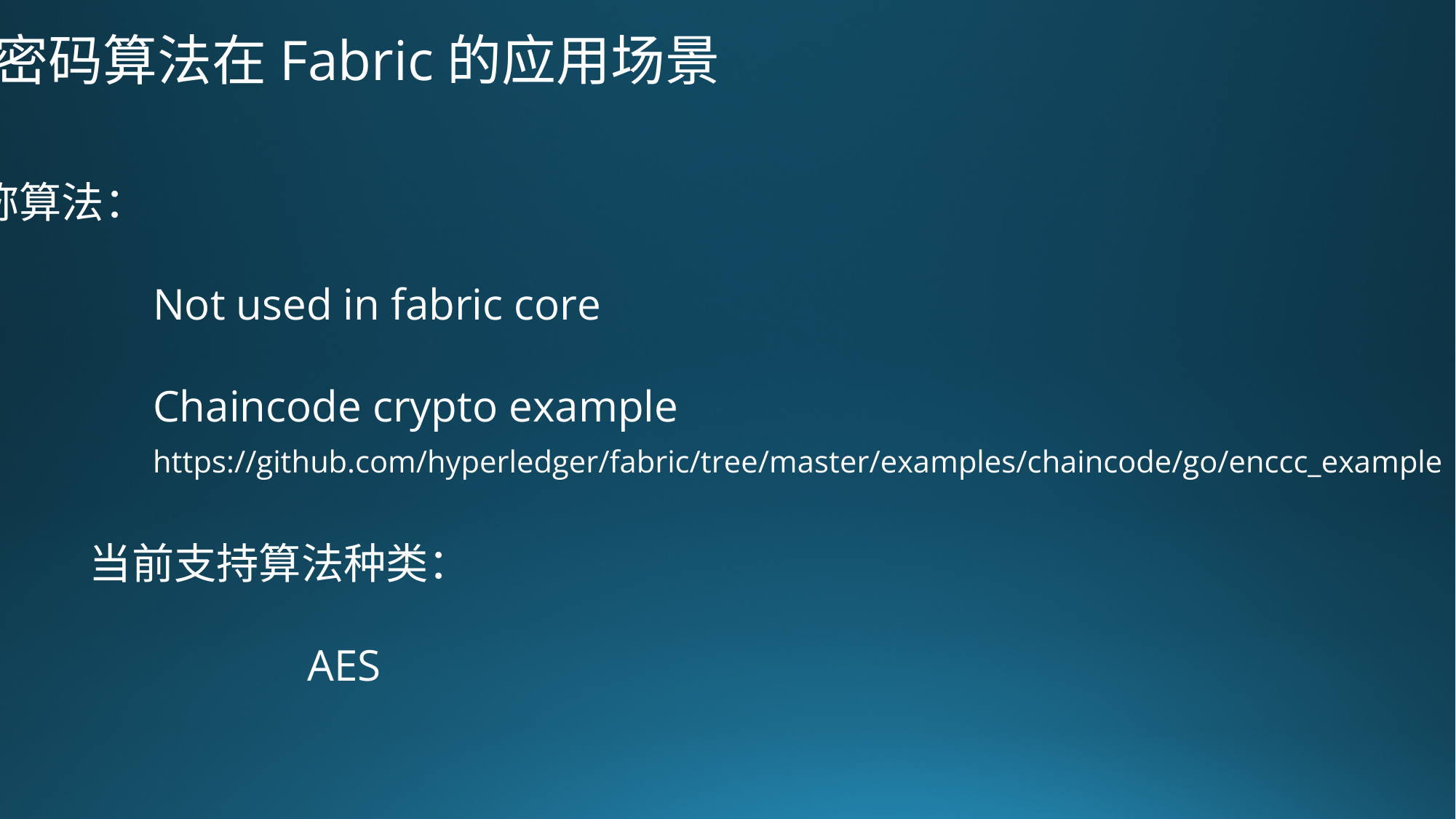

密码算法在Fabric的应用场景
对称算法：

		Not used in fabric core

		Chaincode crypto example
		https://github.com/hyperledger/fabric/tree/master/examples/chaincode/go/enccc_example
当前支持算法种类：

		AES